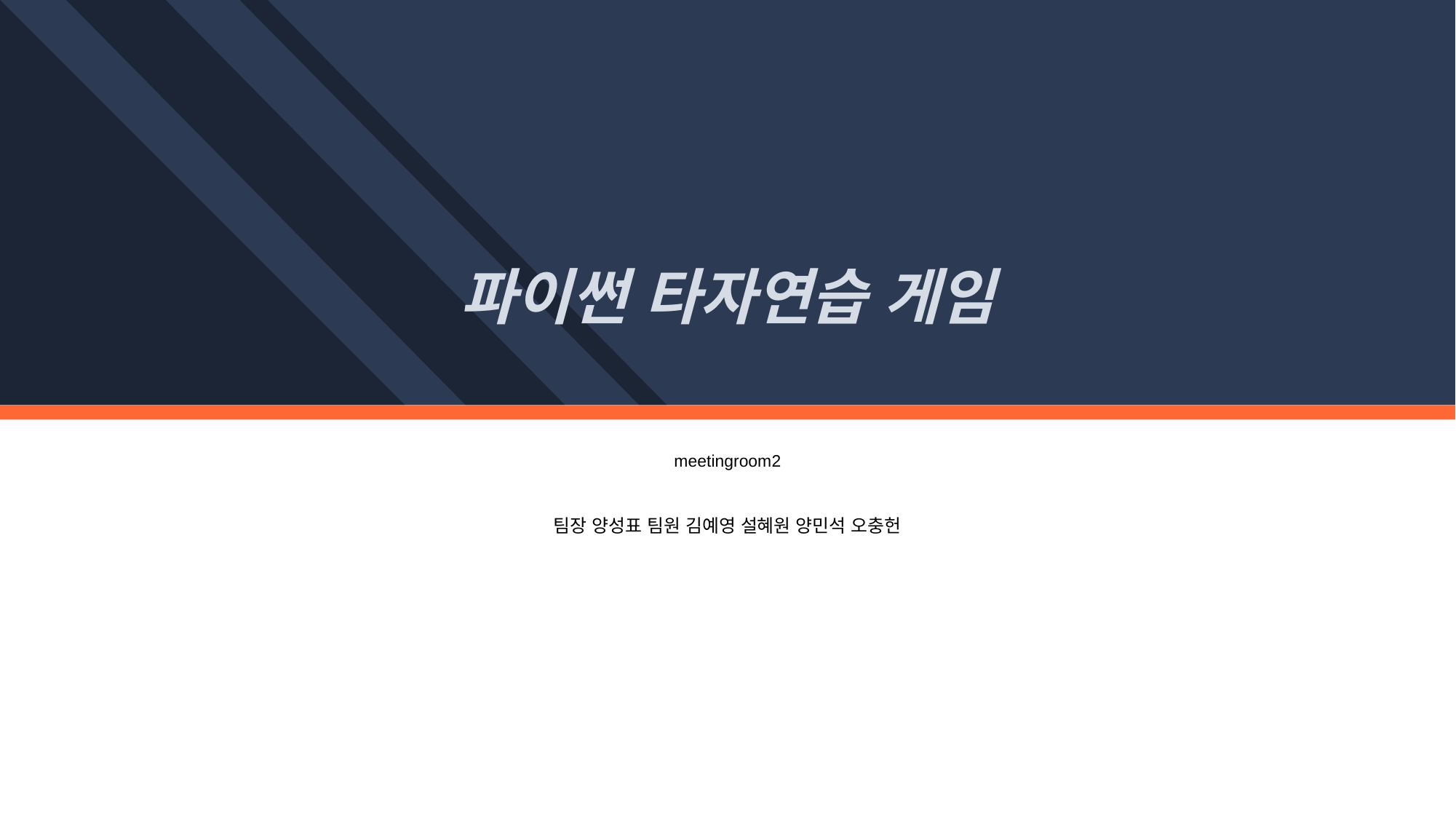

파이썬 타자연습 게임

meetingroom2
팀장 양성표 팀원 김예영 설혜원 양민석 오충헌